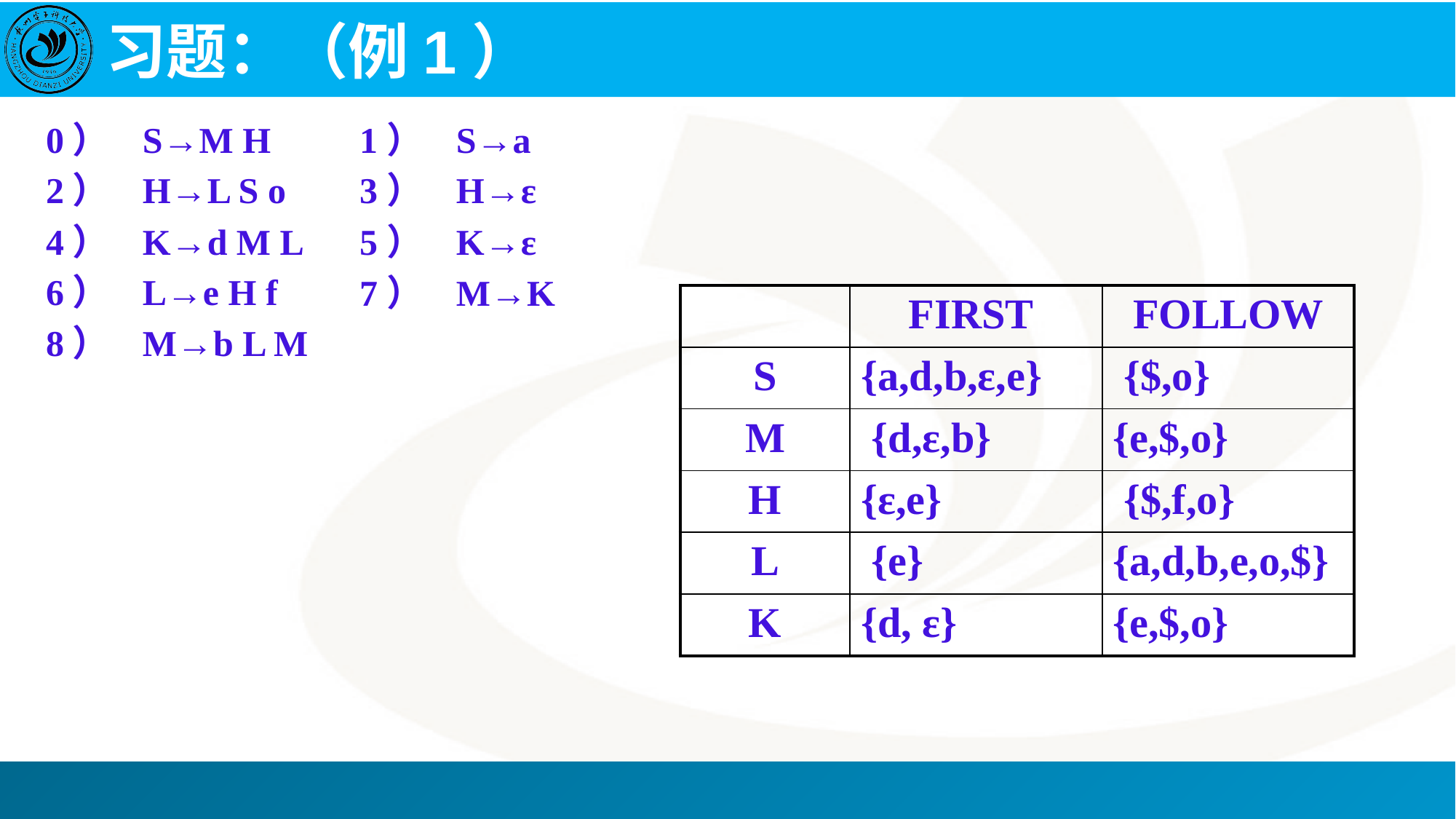

# 习题：（例1）
0）   S→M H
2）   H→L S o
4）   K→d M L
6）   L→e H f
8）   M→b L M
1）   S→a
3）   H→ε
5）   K→ε
7）   M→K
|  | FIRST | FOLLOW |
| --- | --- | --- |
| S | {a,d,b,ε,e} | {$,o} |
| M | {d,ε,b} | {e,$,o} |
| H | {ε,e} | {$,f,o} |
| L | {e} | {a,d,b,e,o,$} |
| K | {d, ε} | {e,$,o} |
85